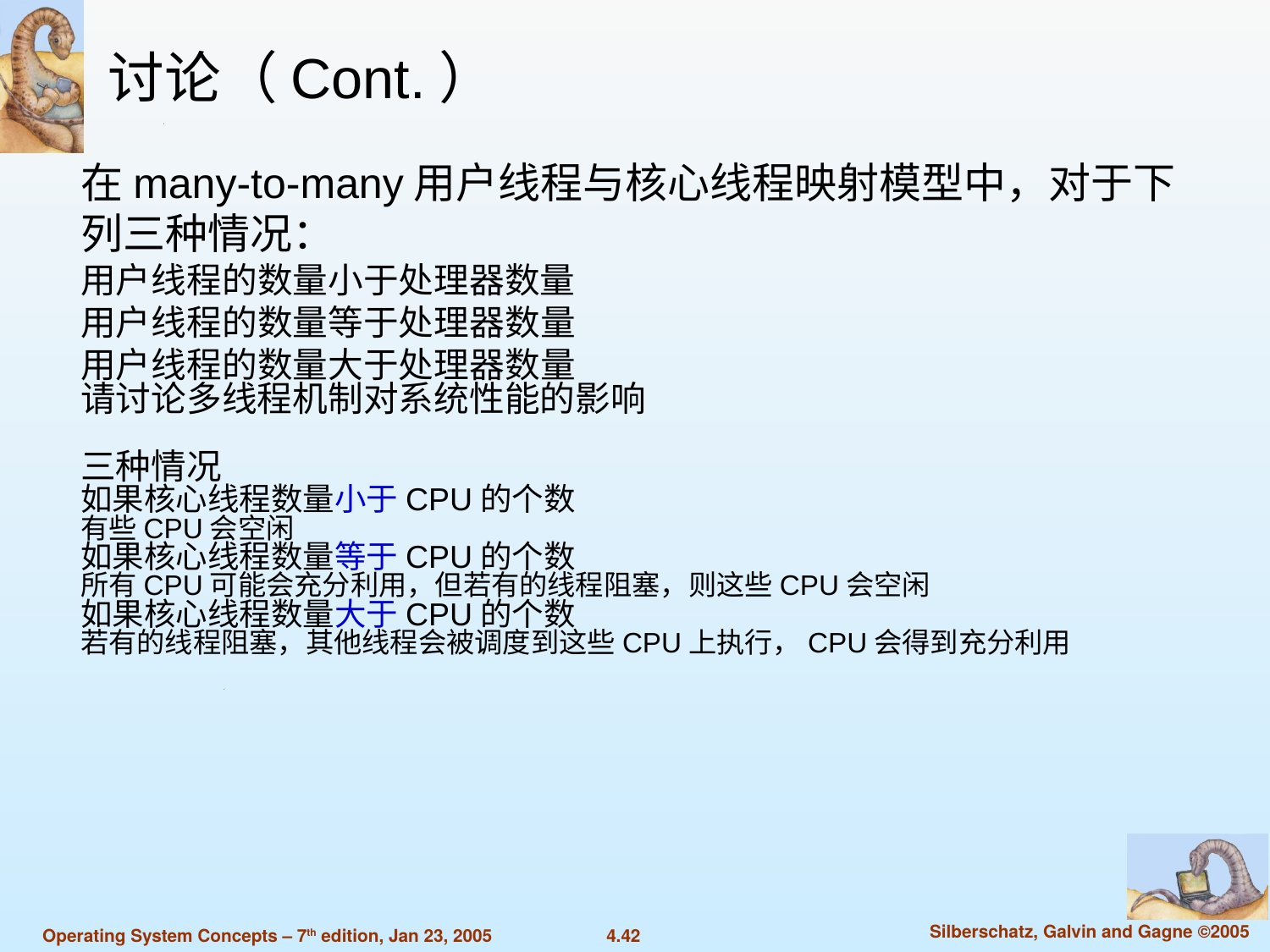

讨论（Cont.）
在many-to-many用户线程与核心线程映射模型中，对于下列三种情况：
用户线程的数量小于处理器数量
用户线程的数量等于处理器数量
用户线程的数量大于处理器数量
请讨论多线程机制对系统性能的影响

三种情况
如果核心线程数量小于CPU的个数
有些CPU会空闲
如果核心线程数量等于CPU的个数
所有CPU可能会充分利用，但若有的线程阻塞，则这些CPU会空闲
如果核心线程数量大于CPU的个数
若有的线程阻塞，其他线程会被调度到这些CPU上执行，CPU会得到充分利用